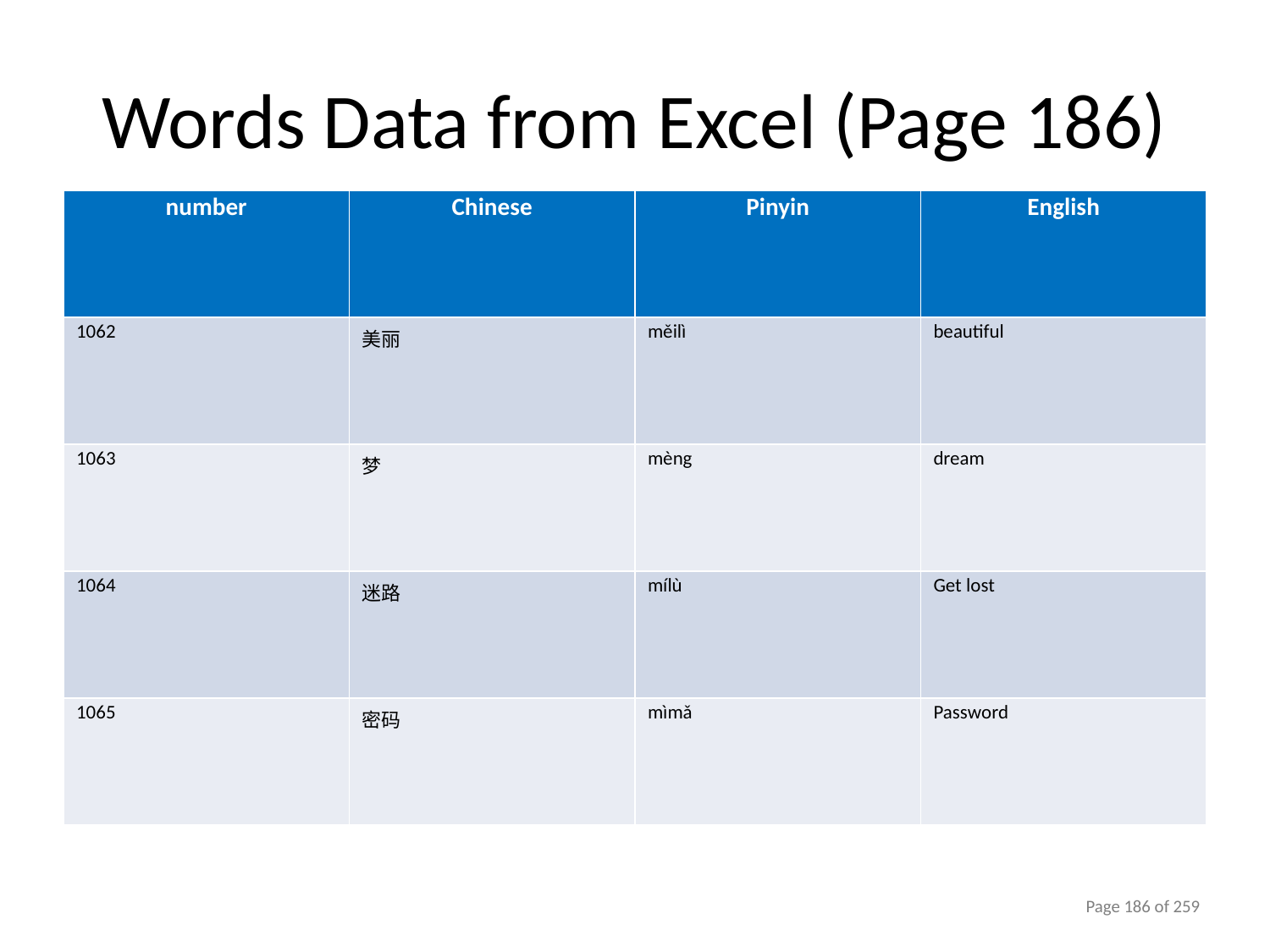

# Words Data from Excel (Page 186)
| number | Chinese | Pinyin | English |
| --- | --- | --- | --- |
| 1062 | 美丽 | měilì | beautiful |
| 1063 | 梦 | mèng | dream |
| 1064 | 迷路 | mílù | Get lost |
| 1065 | 密码 | mìmǎ | Password |

Page 186 of 259